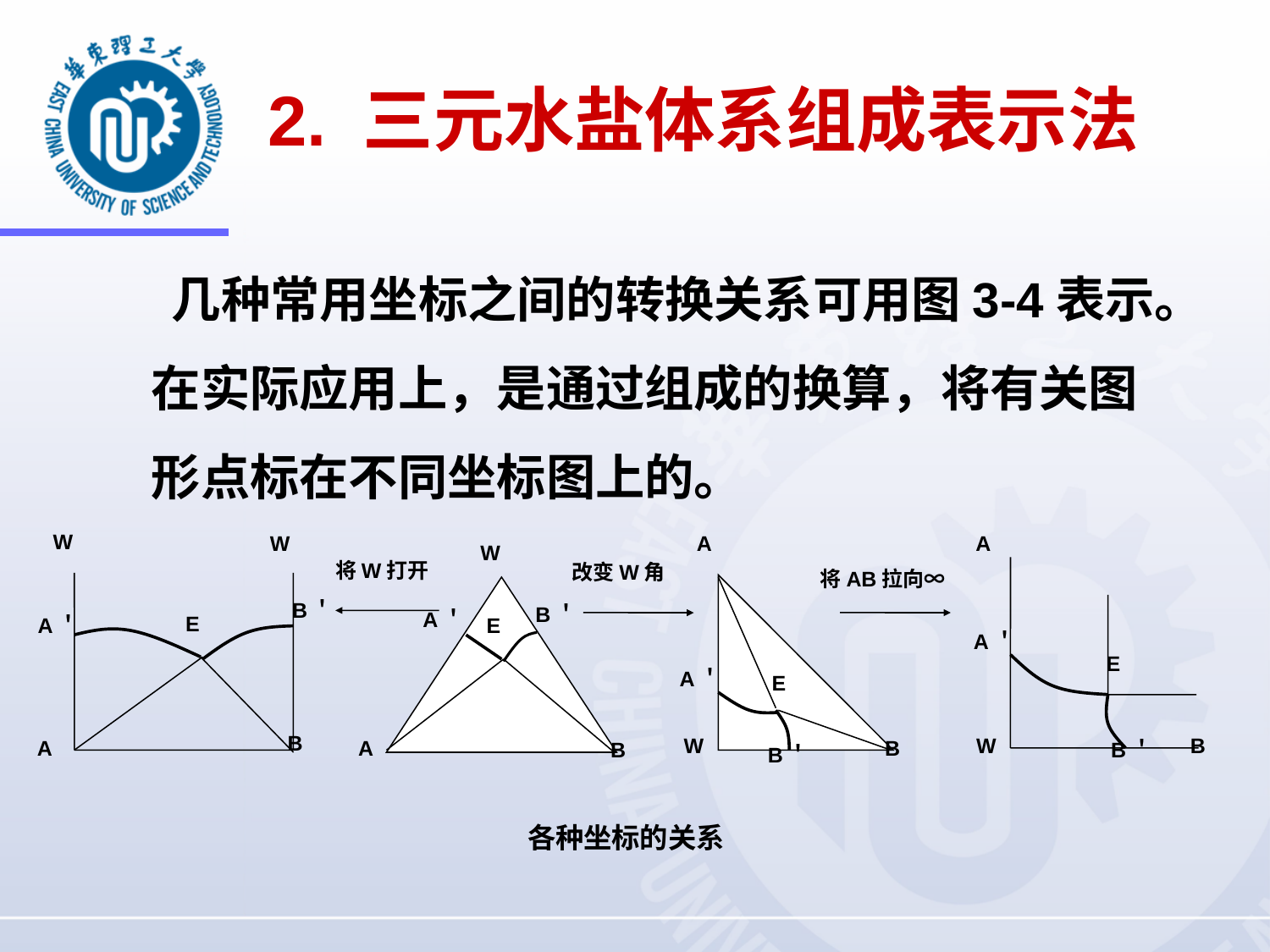

# 2. 三元水盐体系组成表示法
     几种常用坐标之间的转换关系可用图3-4表示。在实际应用上，是通过组成的换算，将有关图形点标在不同坐标图上的。
W
W
A
A
W
将W打开
改变W角

将AB拉向∞

B＇

B＇
A＇
E
E

A＇

E

A＇
E

B
W
W
A
B
B
B＇
B＇

A＇
B
A
各种坐标的关系